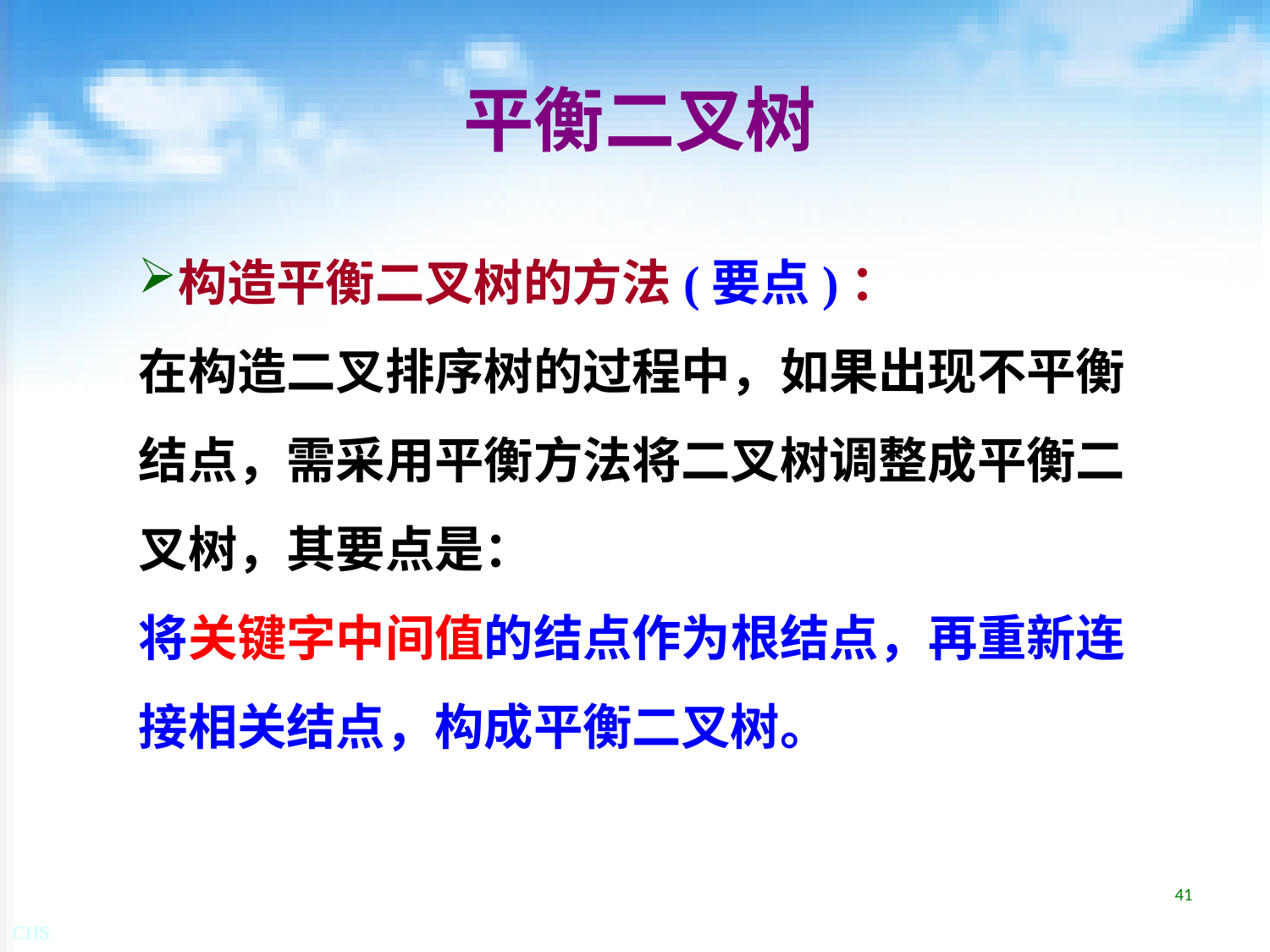

# 平衡二叉树
构造平衡二叉树的方法(要点)：
在构造二叉排序树的过程中，如果出现不平衡结点，需采用平衡方法将二叉树调整成平衡二叉树，其要点是：
将关键字中间值的结点作为根结点，再重新连接相关结点，构成平衡二叉树。
41